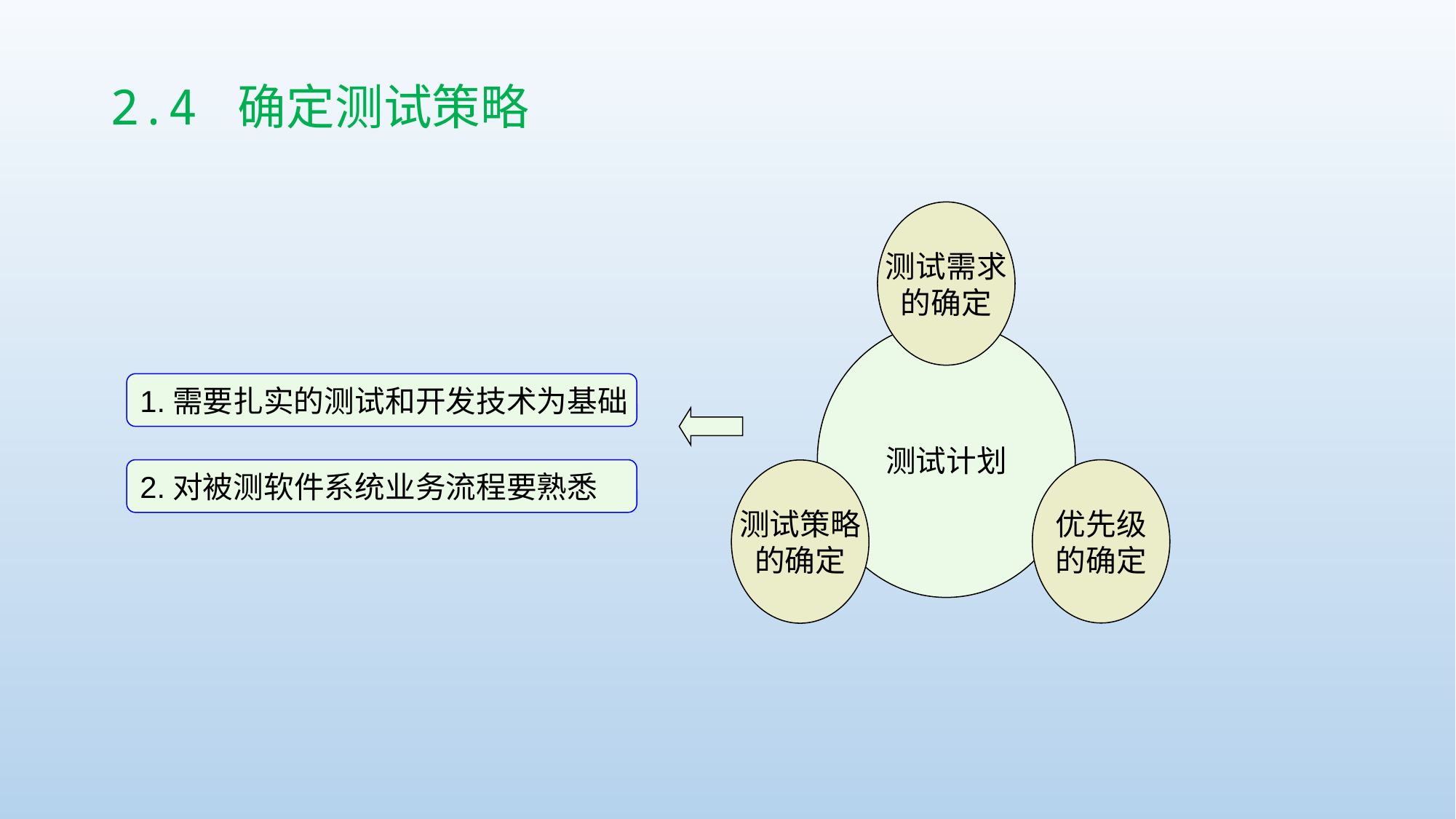

# 2.4 确定测试策略
测试需求
的确定
测试计划
优先级
的确定
测试策略
的确定
1.需要扎实的测试和开发技术为基础

2.对被测软件系统业务流程要熟悉